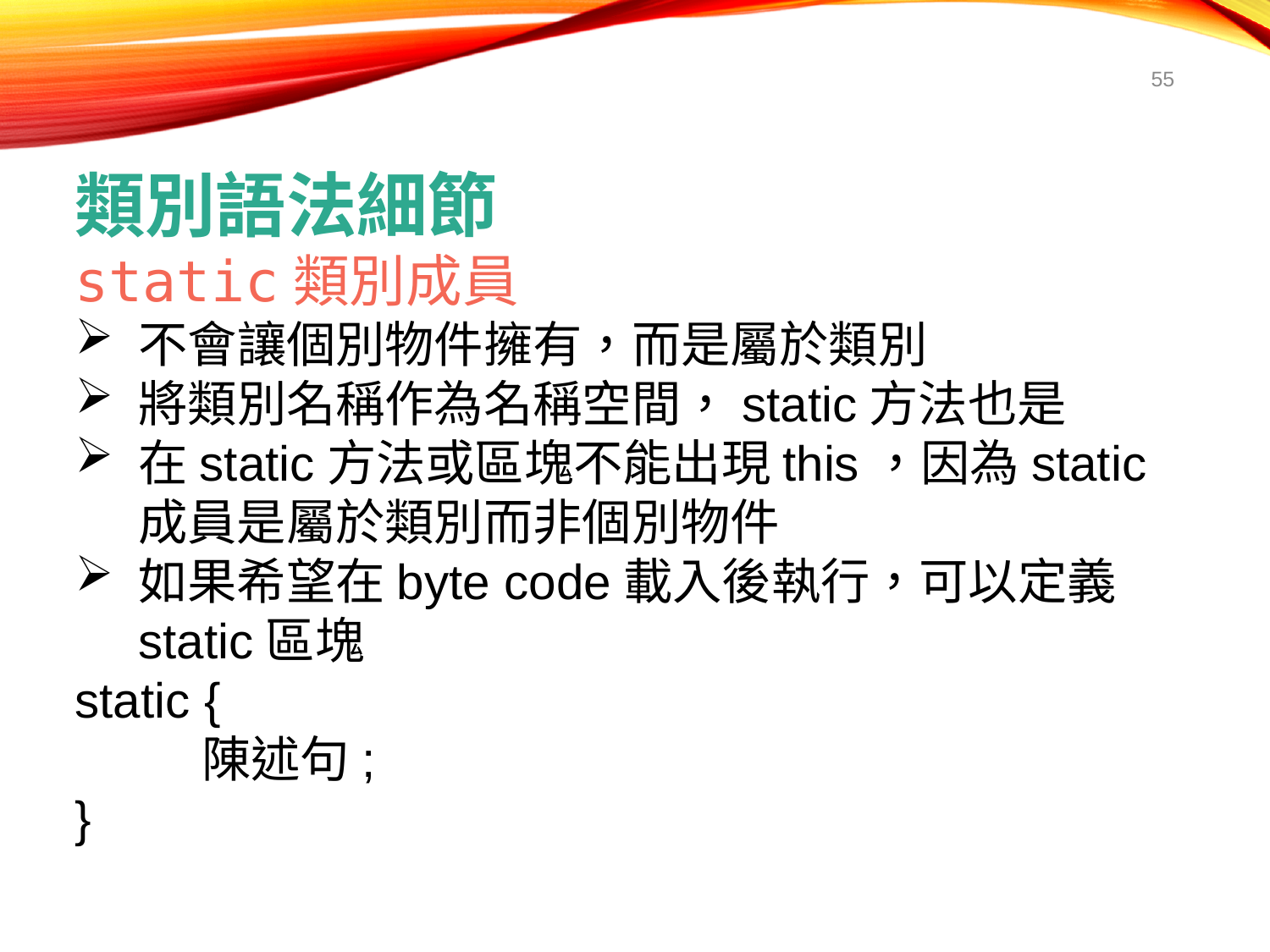

55
類別語法細節
static類別成員
不會讓個別物件擁有，而是屬於類別
將類別名稱作為名稱空間，static方法也是
在static方法或區塊不能出現this，因為static成員是屬於類別而非個別物件
如果希望在byte code載入後執行，可以定義static區塊
static {
	陳述句;
}